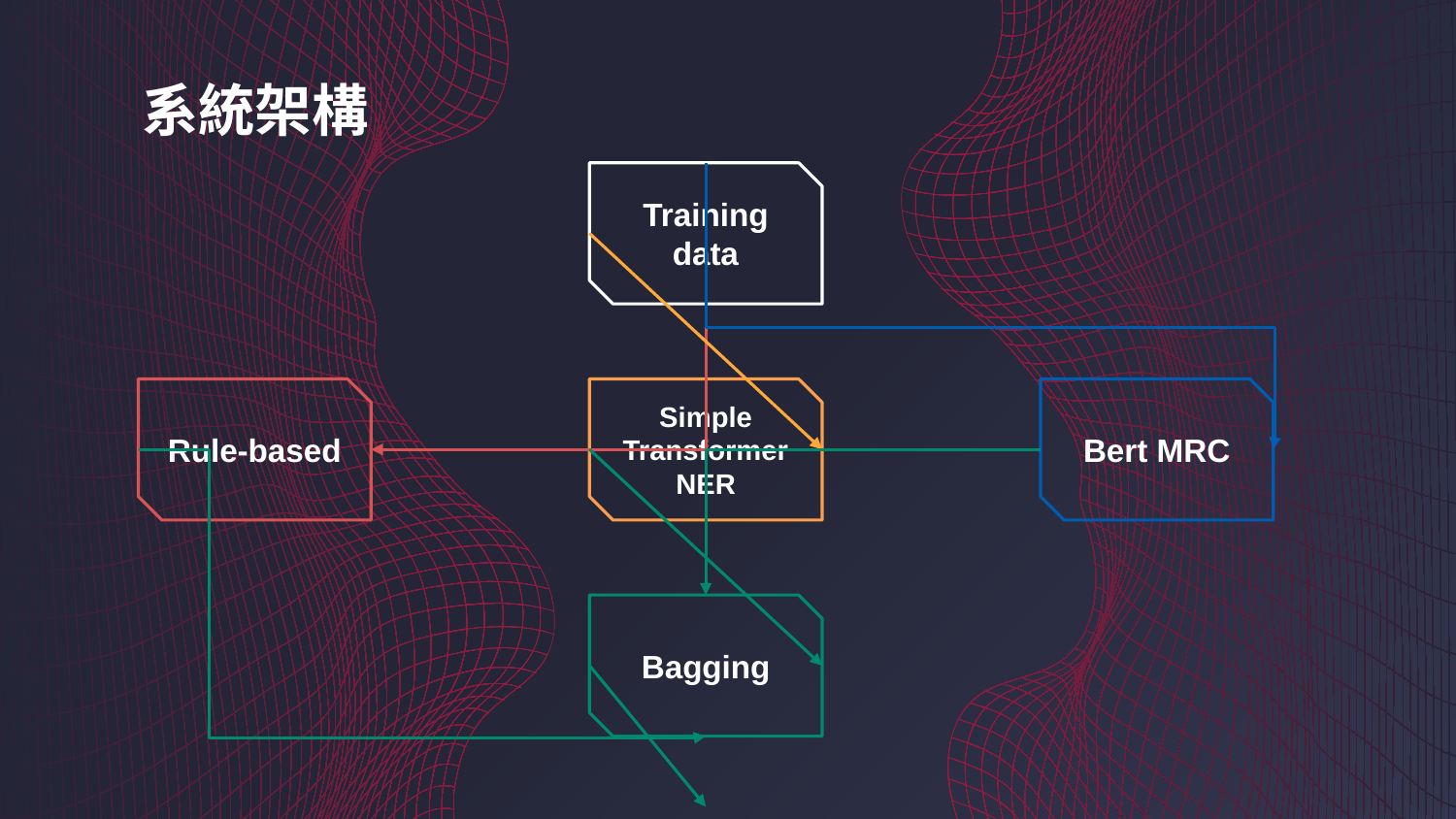

系統架構
Training data
Rule-based
Bert MRC
Simple
Transformer NER
Bagging